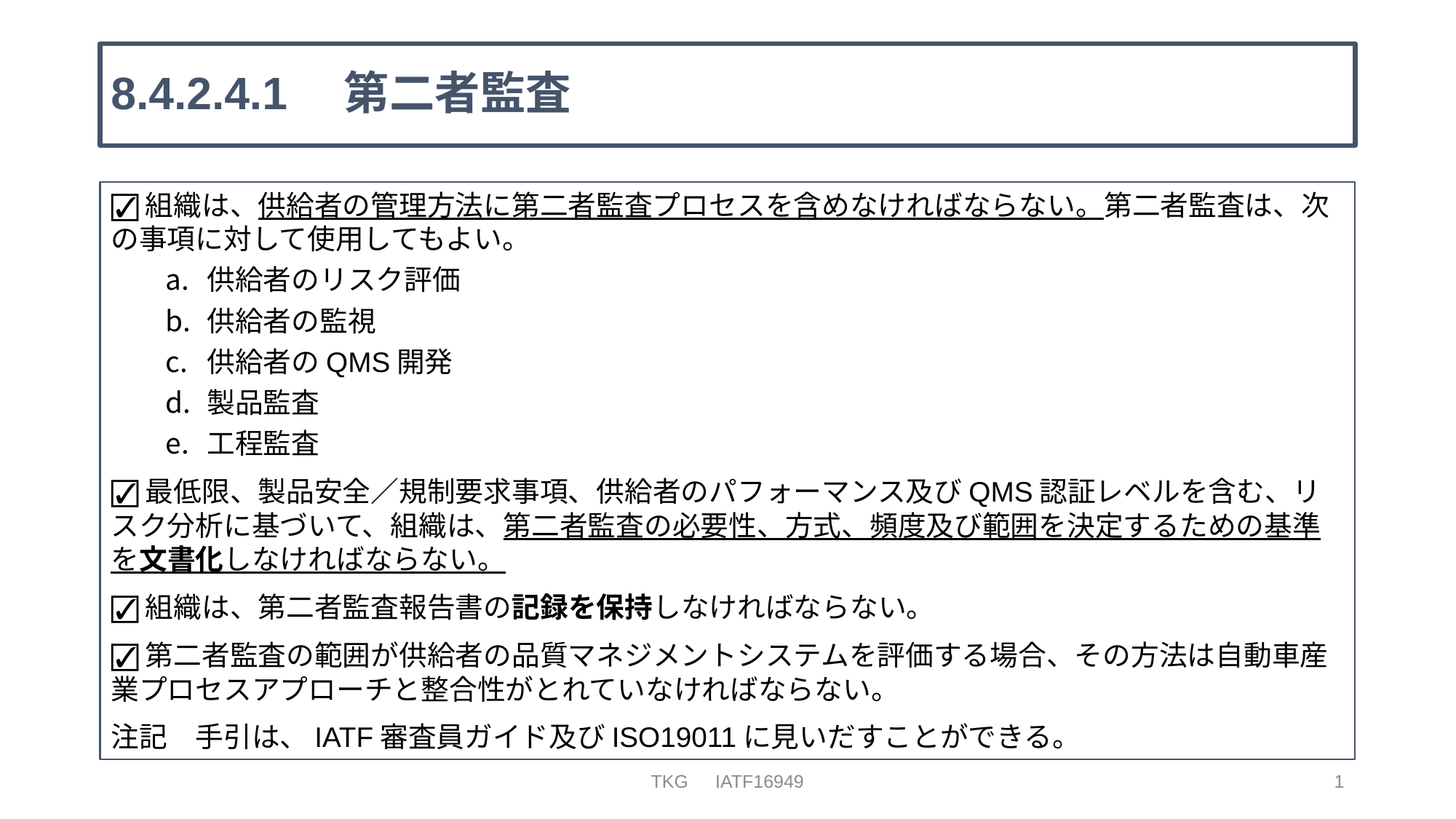

# 8.4.2.4.1　第二者監査
☑組織は、供給者の管理方法に第二者監査プロセスを含めなければならない。第二者監査は、次の事項に対して使用してもよい。
供給者のリスク評価
供給者の監視
供給者のQMS開発
製品監査
工程監査
☑最低限、製品安全／規制要求事項、供給者のパフォーマンス及びQMS認証レベルを含む、リスク分析に基づいて、組織は、第二者監査の必要性、方式、頻度及び範囲を決定するための基準を文書化しなければならない。
☑組織は、第二者監査報告書の記録を保持しなければならない。
☑第二者監査の範囲が供給者の品質マネジメントシステムを評価する場合、その方法は自動車産業プロセスアプローチと整合性がとれていなければならない。
注記　手引は、IATF審査員ガイド及びISO19011に見いだすことができる。
TKG　IATF16949
1